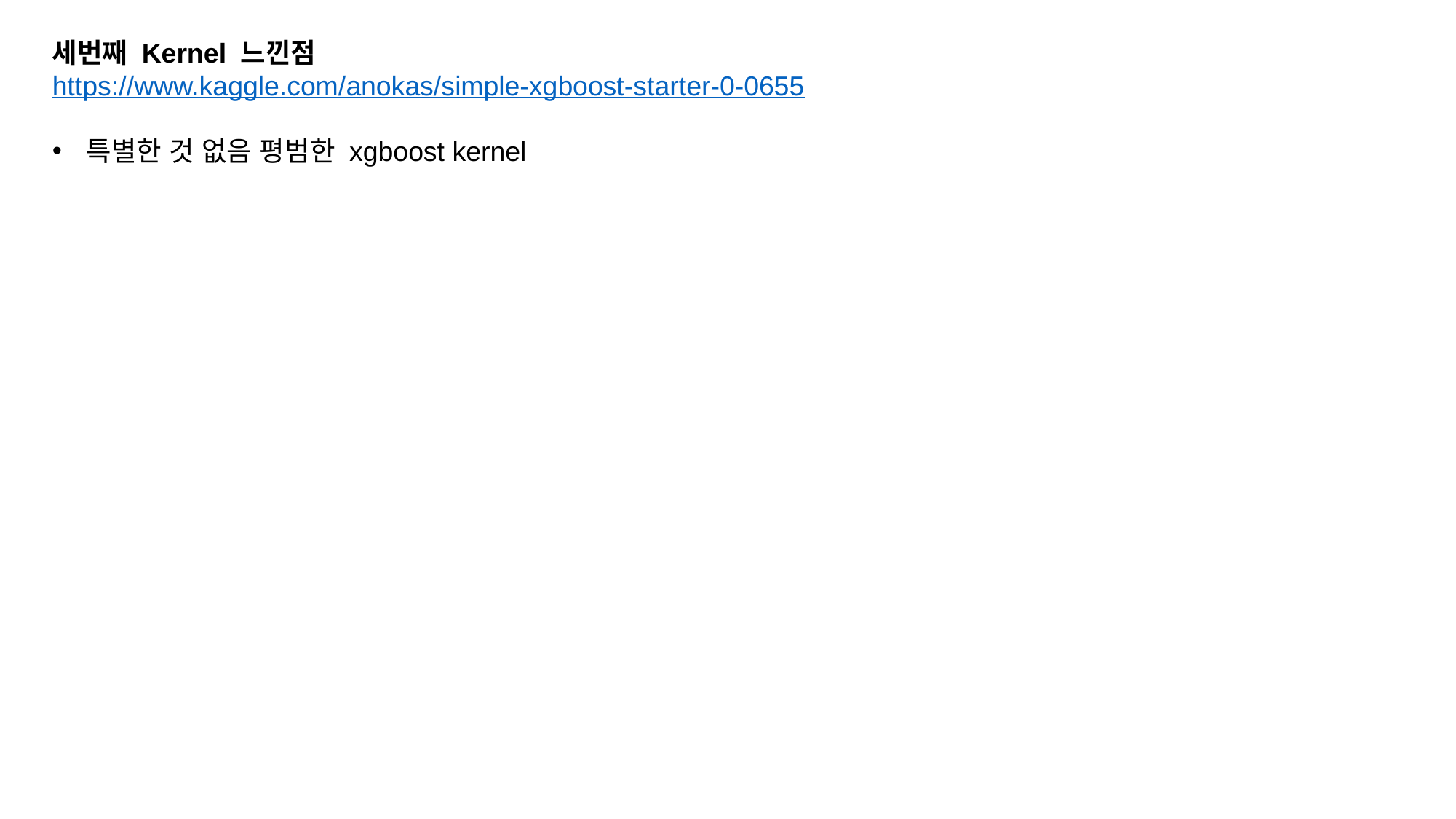

세번째 Kernel 느낀점
https://www.kaggle.com/anokas/simple-xgboost-starter-0-0655

특별한 것 없음 평범한 xgboost kernel